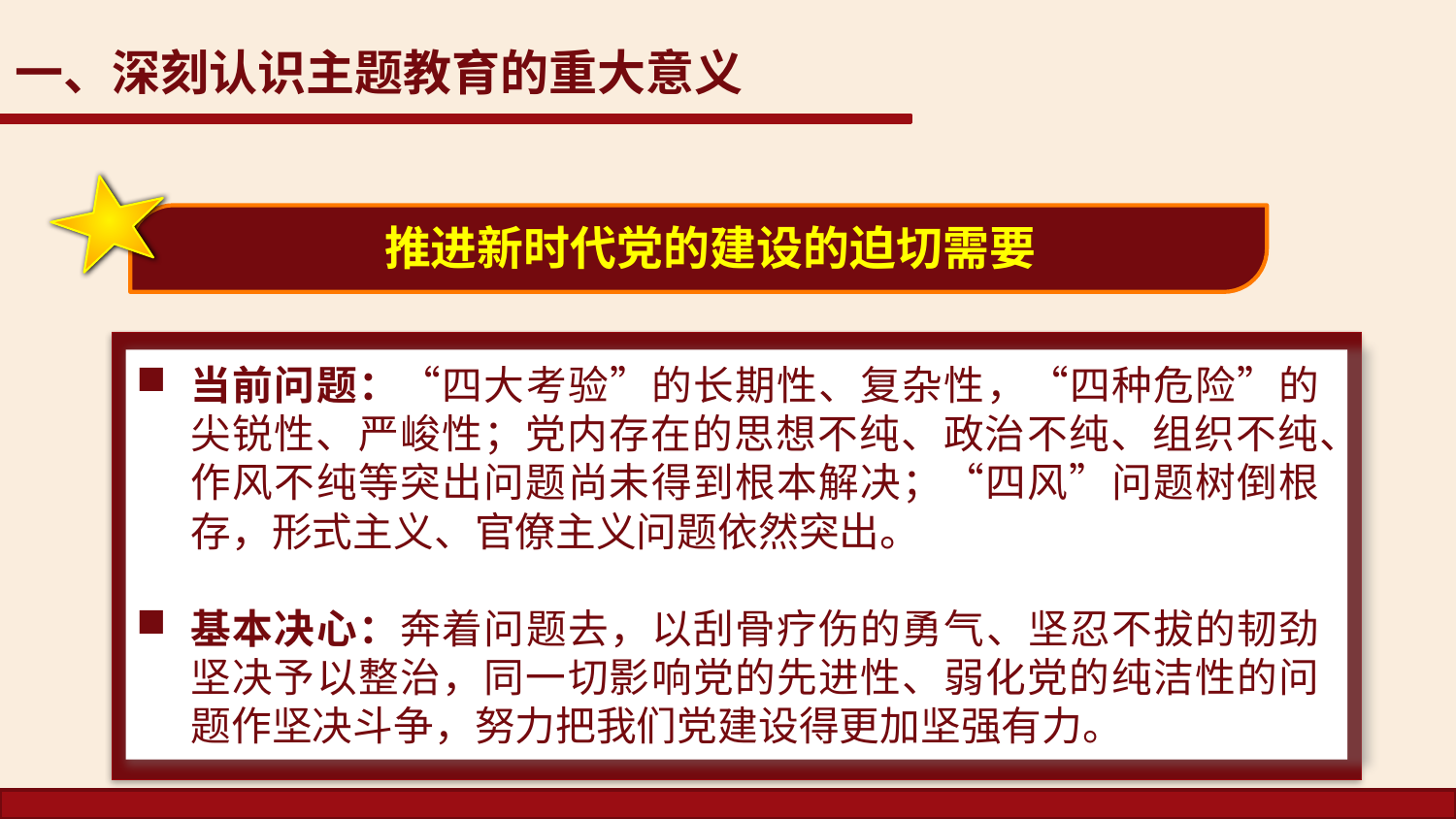

一、深刻认识主题教育的重大意义

推进新时代党的建设的迫切需要

当前问题：“四大考验”的长期性、复杂性，“四种危险”的尖锐性、严峻性；党内存在的思想不纯、政治不纯、组织不纯、作风不纯等突出问题尚未得到根本解决；“四风”问题树倒根存，形式主义、官僚主义问题依然突出。

基本决心：奔着问题去，以刮骨疗伤的勇气、坚忍不拔的韧劲坚决予以整治，同一切影响党的先进性、弱化党的纯洁性的问题作坚决斗争，努力把我们党建设得更加坚强有力。